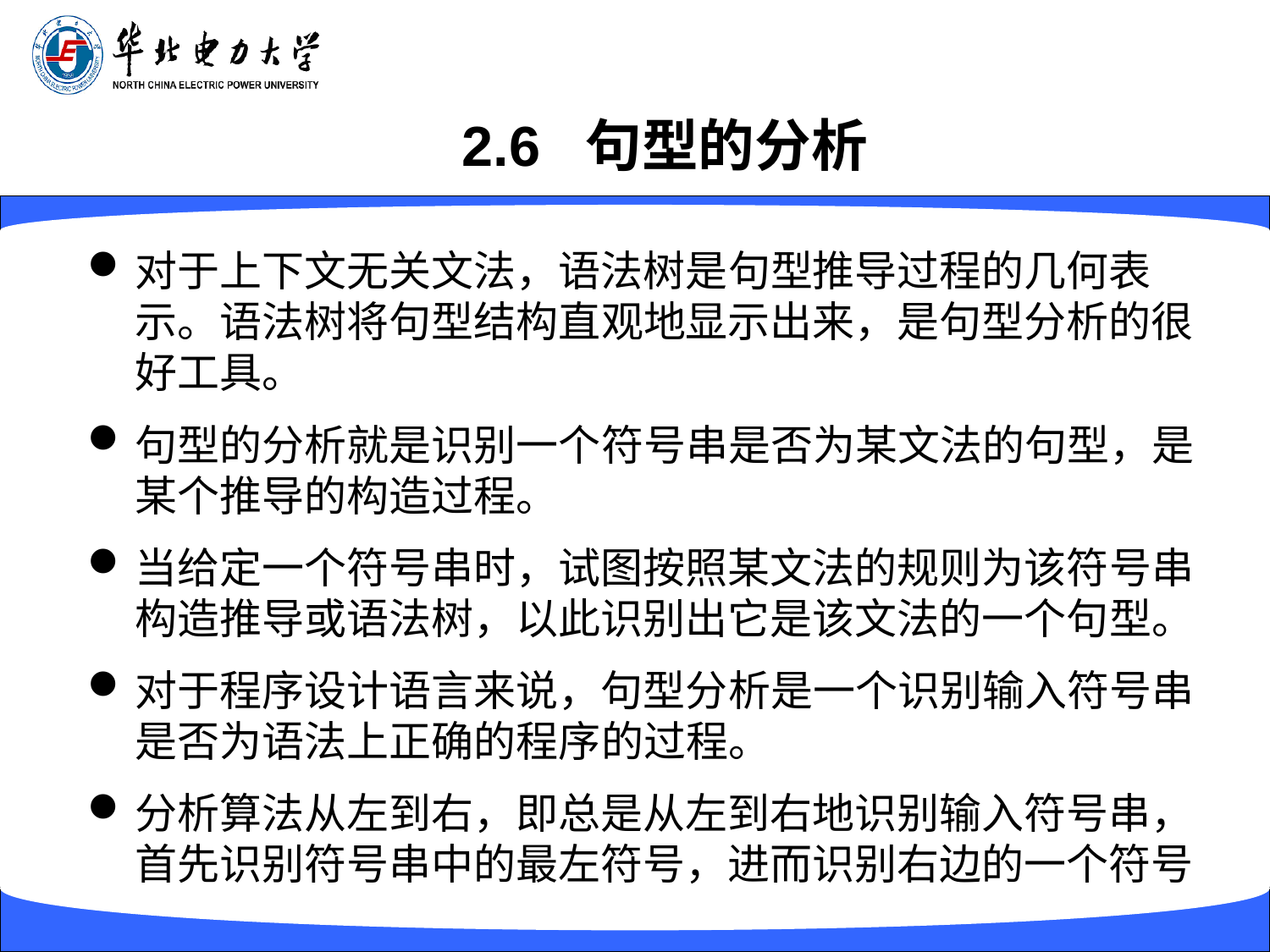

# 2.6  句型的分析
对于上下文无关文法，语法树是句型推导过程的几何表示。语法树将句型结构直观地显示出来，是句型分析的很好工具。
句型的分析就是识别一个符号串是否为某文法的句型，是某个推导的构造过程。
当给定一个符号串时，试图按照某文法的规则为该符号串构造推导或语法树，以此识别出它是该文法的一个句型。
对于程序设计语言来说，句型分析是一个识别输入符号串是否为语法上正确的程序的过程。
分析算法从左到右，即总是从左到右地识别输入符号串，首先识别符号串中的最左符号，进而识别右边的一个符号